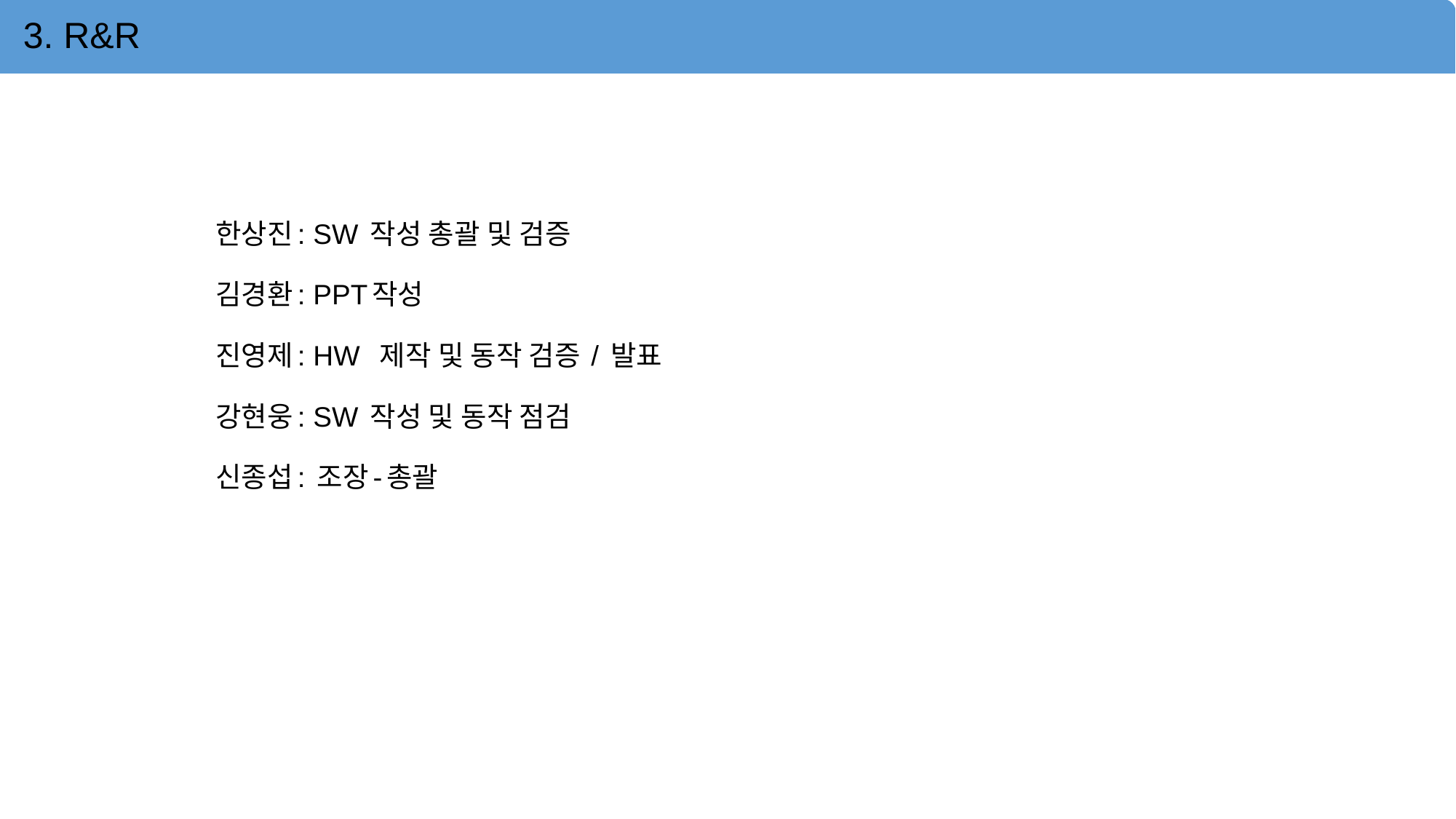

3. R&R
# 한상진: SW 작성 총괄 및 검증 김경환: PPT작성 진영제: HW  제작 및 동작 검증 / 발표 강현웅: SW 작성 및 동작 점검 신종섭: 조장-총괄